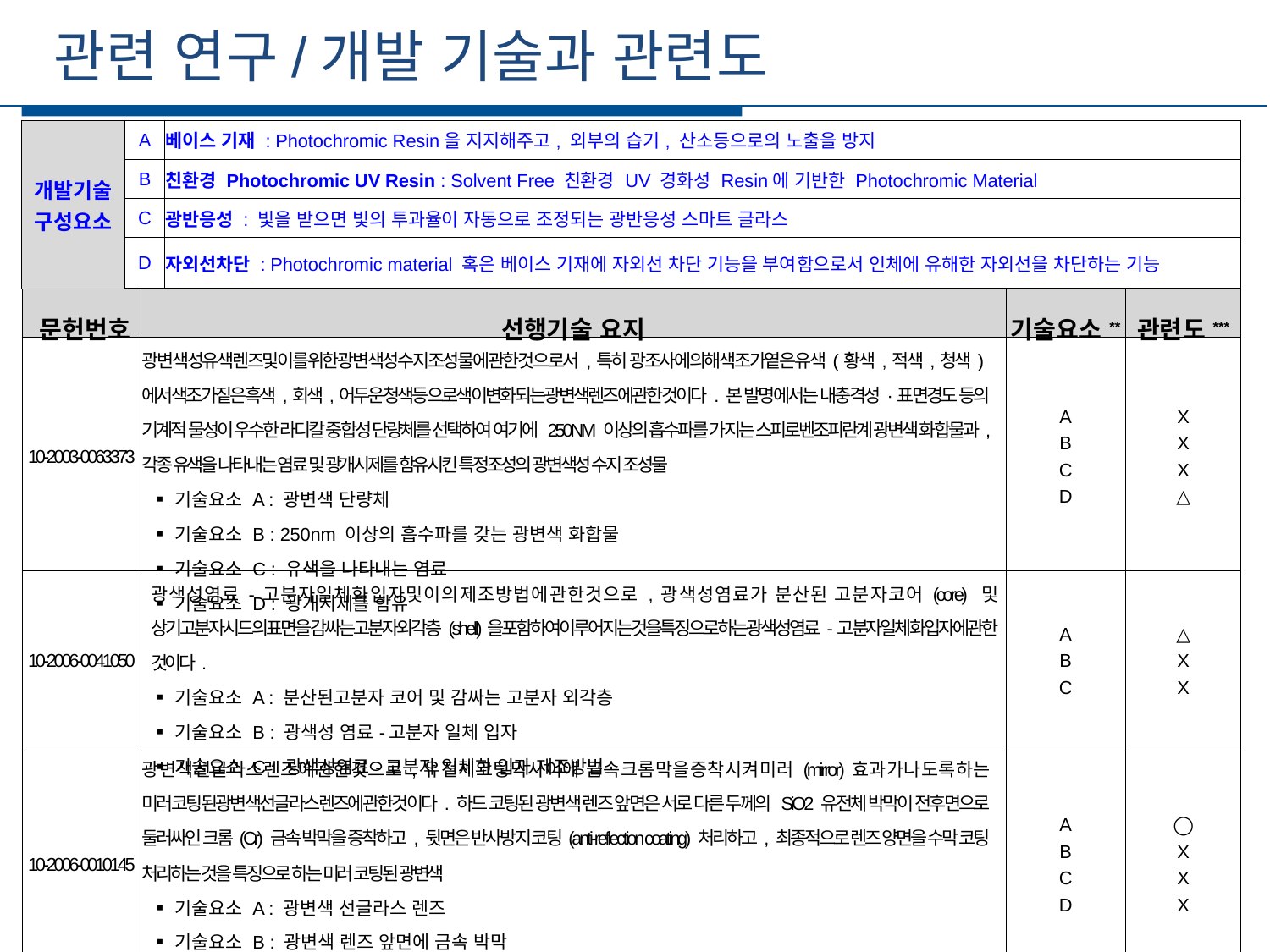

관련 연구/개발 기술과 관련도
세부일정

| 개발기술 구성요소 | A | 베이스 기재 : Photochromic Resin을 지지해주고, 외부의 습기, 산소등으로의 노출을 방지 |
| --- | --- | --- |
|  | B | 친환경 Photochromic UV Resin : Solvent Free 친환경 UV 경화성 Resin에 기반한 Photochromic Material |
|  | C | 광반응성 : 빛을 받으면 빛의 투과율이 자동으로 조정되는 광반응성 스마트 글라스 |
|  | D | 자외선차단 : Photochromic material 혹은 베이스 기재에 자외선 차단 기능을 부여함으로서 인체에 유해한 자외선을 차단하는 기능 |
| 문헌번호 | 선행기술 요지 | 기술요소\*\* | 관련도\*\*\* |
| --- | --- | --- | --- |
| 10-2003-0063373 | 광변색성유색렌즈및이를위한광변색성수지조성물에관한것으로서,특히 광조사에의해색조가옅은유색(황색,적색,청색)에서색조가짙은흑색,회색,어두운청색등으로색이변화되는광변색렌즈에관한것이다. 본 발명에서는 내충격성·표면경도 등의 기계적 물성이 우수한 라디칼 중합성 단량체를 선택하여 여기에 250NM 이상의 흡수파를 가지는 스피로벤조피란계 광변색 화합물과, 각종 유색을 나타내는 염료 및 광개시제를 함유시킨 특정조성의 광변색성 수지 조성물 ▪기술요소 A : 광변색 단량체 ▪기술요소 B : 250nm 이상의 흡수파를 갖는 광변색 화합물 ▪기술요소 C : 유색을 나타내는 염료 ▪기술요소 D : 광개시제를 함유 | A B C D | X X X △ |
| 10-2006-0041050 | 광색성염료-고분자일체화입자및이의제조방법에관한것으로,광색성염료가 분산된 고분자코어(core) 및 상기고분자시드의표면을감싸는고분자외각층(shell)을포함하여이루어지는것을특징으로하는광색성염료-고분자일체화입자에관한 것이다. ▪기술요소 A : 분산된고분자 코어 및 감싸는 고분자 외각층 ▪기술요소 B : 광색성 염료-고분자 일체 입자 ▪기술요소 C : 광색성염료-고분자 일체화 입자 제조방법 | A B C | △ X X |
| 10-2006-0010145 | 광변색선글라스렌즈에관한것으로,유전체코팅막사이에 금속크롬막을증착시켜미러(mirror)효과가나도록하는 미러코팅된광변색선글라스렌즈에관한것이다. 하드 코팅된 광변색 렌즈 앞면은 서로 다른 두께의 SiO2 유전체 박막이 전후면으로 둘러싸인 크롬(Cr) 금속 박막을 증착하고, 뒷면은 반사방지 코팅(anti-reflection coating) 처리하고, 최종적으로 렌즈 양면을 수막 코팅 처리하는 것을 특징으로 하는 미러 코팅된 광변색 ▪기술요소 A : 광변색 선글라스 렌즈 ▪기술요소 B : 광변색 렌즈 앞면에 금속 박막 ▪기술요소 C : 광변색 렌즈 뒷면에 반사방지 코팅 ▪기술요소 D : 렌즈 양면을 수막코팅 | A B C D | ◯ X X X |